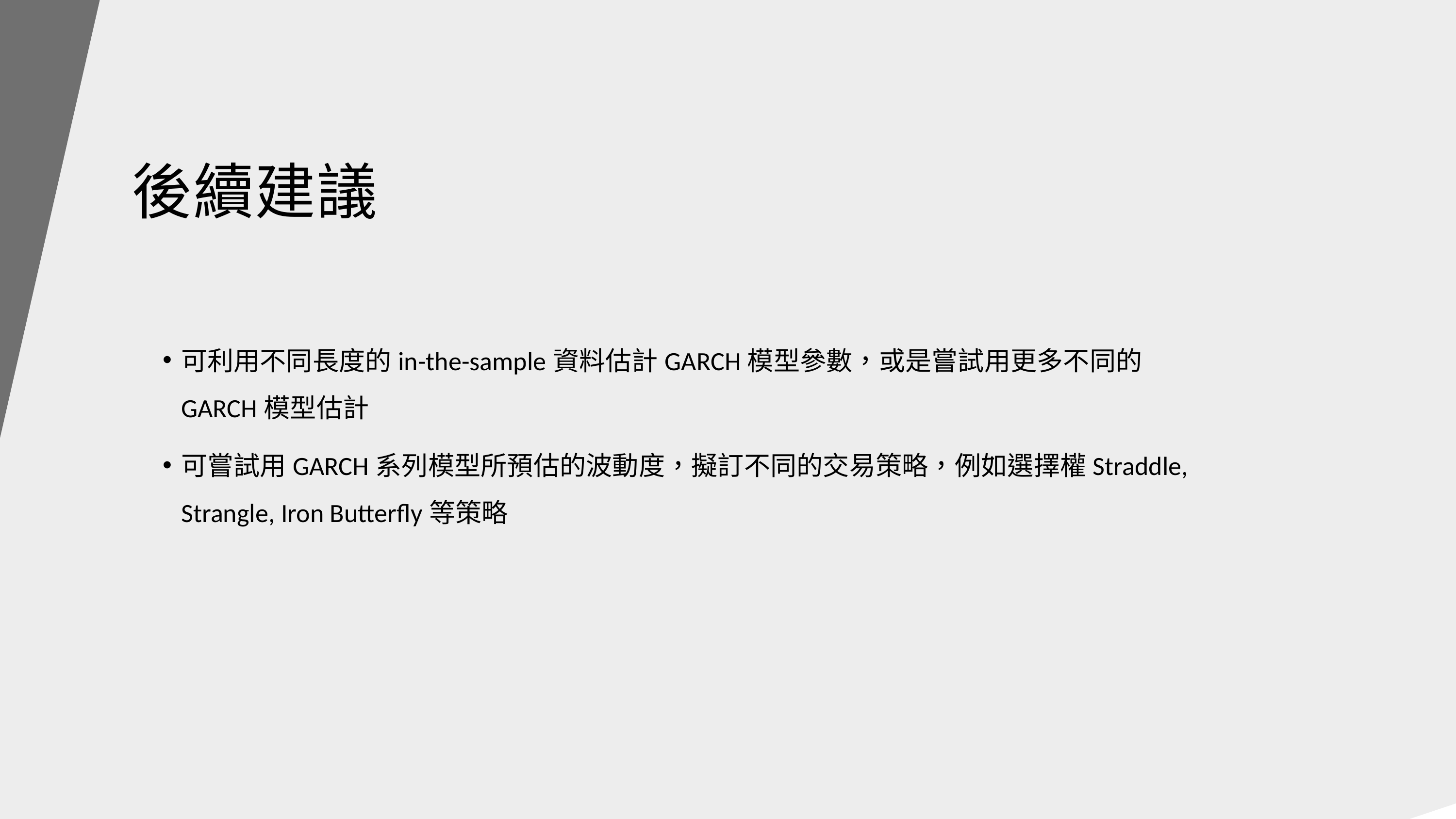

後續建議

可利用不同長度的in-the-sample資料估計GARCH模型參數，或是嘗試用更多不同的GARCH模型估計
可嘗試用GARCH系列模型所預估的波動度，擬訂不同的交易策略，例如選擇權Straddle, Strangle, Iron Butterfly等策略